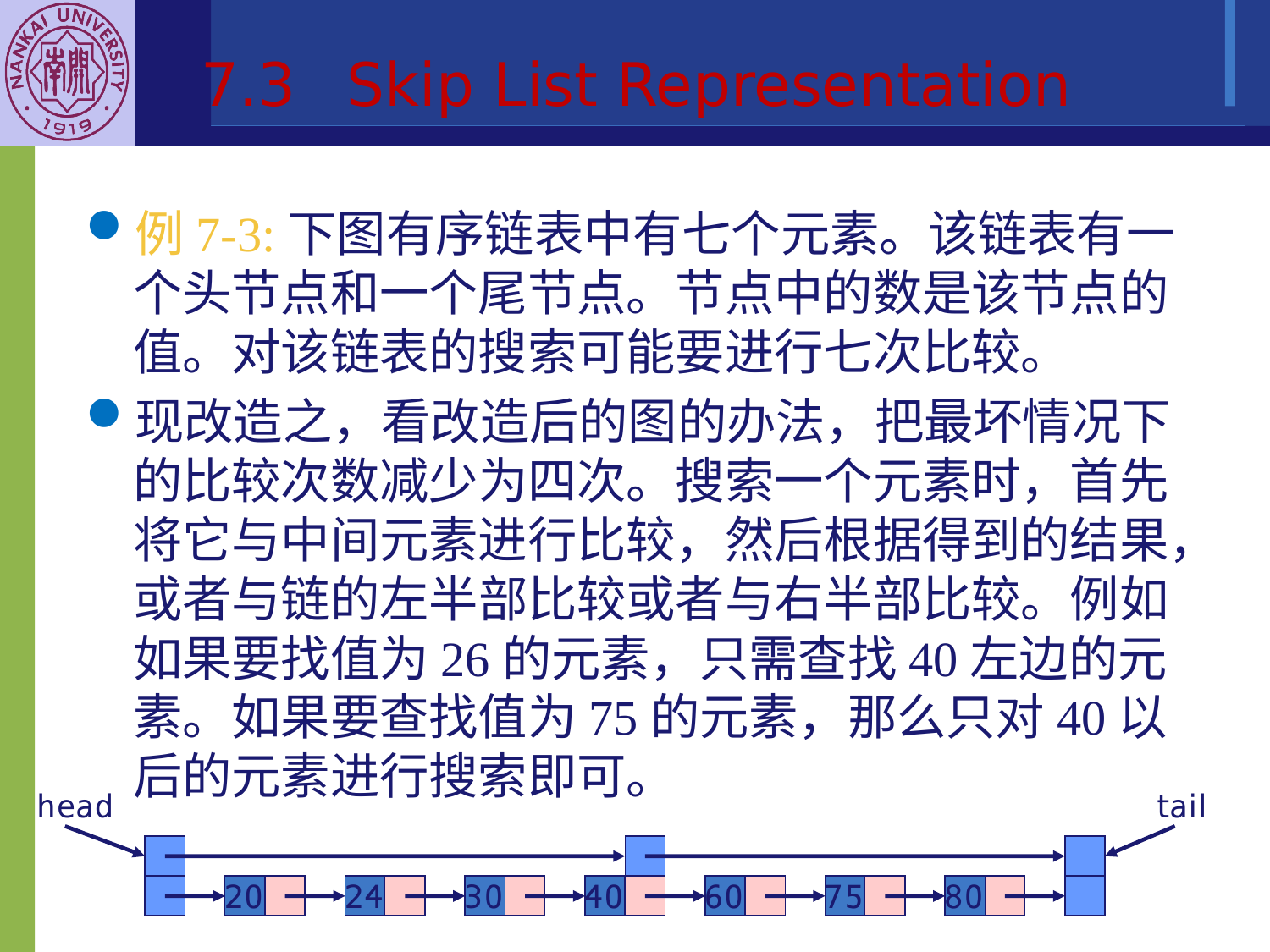

7.3	 Skip List Representation
例7-3:下图有序链表中有七个元素。该链表有一个头节点和一个尾节点。节点中的数是该节点的值。对该链表的搜索可能要进行七次比较。
现改造之，看改造后的图的办法，把最坏情况下的比较次数减少为四次。搜索一个元素时，首先将它与中间元素进行比较，然后根据得到的结果，或者与链的左半部比较或者与右半部比较。例如如果要找值为26的元素，只需查找40左边的元素。如果要查找值为75的元素，那么只对40以后的元素进行搜索即可。
head
tail

20

24

30

40

60

75

80

22